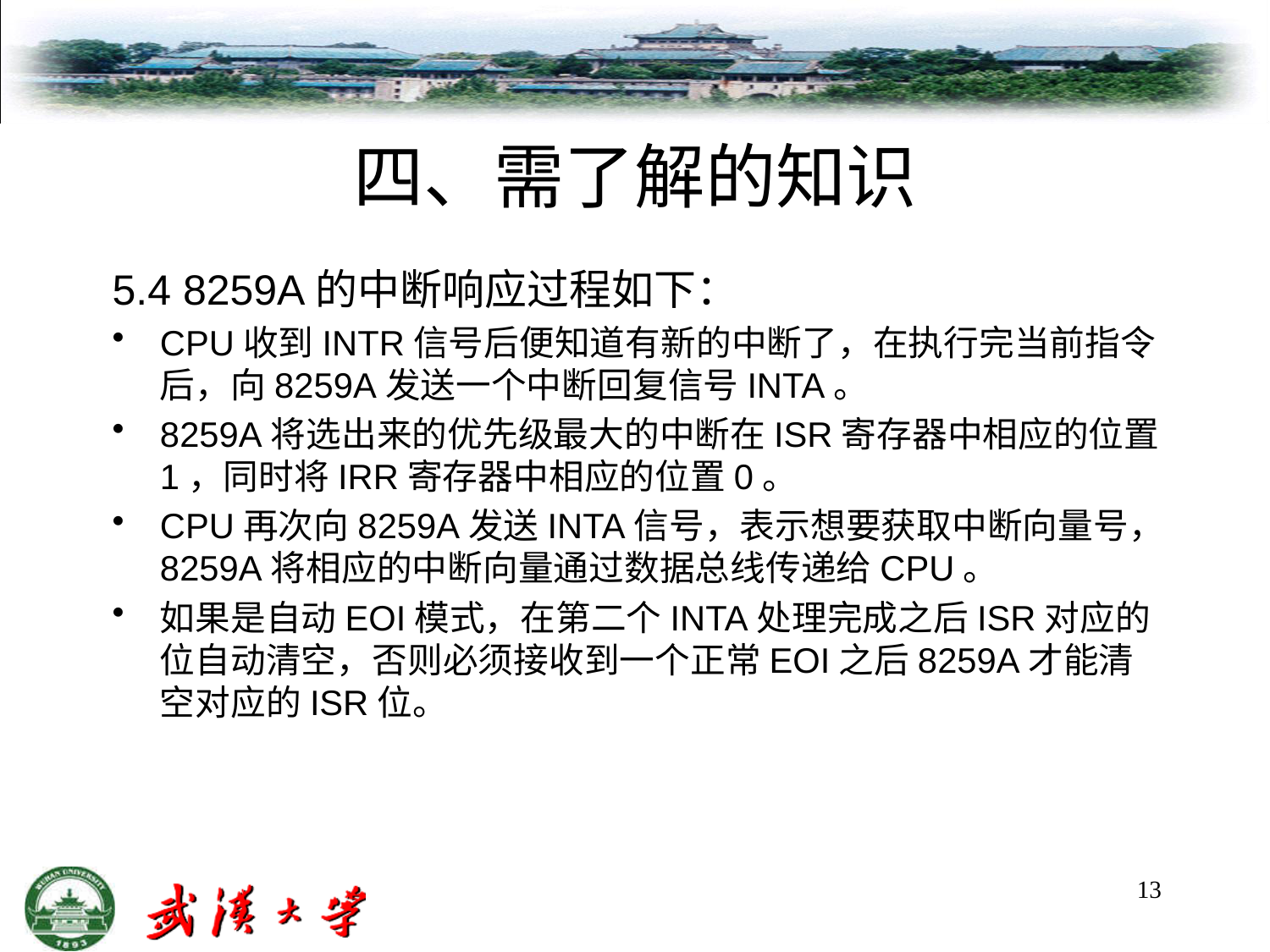

# 四、需了解的知识
5.4 8259A的中断响应过程如下：
CPU收到INTR信号后便知道有新的中断了，在执行完当前指令后，向8259A发送一个中断回复信号INTA。
8259A将选出来的优先级最大的中断在ISR寄存器中相应的位置1，同时将IRR寄存器中相应的位置0。
CPU再次向8259A发送INTA信号，表示想要获取中断向量号，8259A将相应的中断向量通过数据总线传递给CPU。
如果是自动EOI模式，在第二个INTA处理完成之后ISR对应的位自动清空，否则必须接收到一个正常EOI之后8259A才能清空对应的ISR位。

13